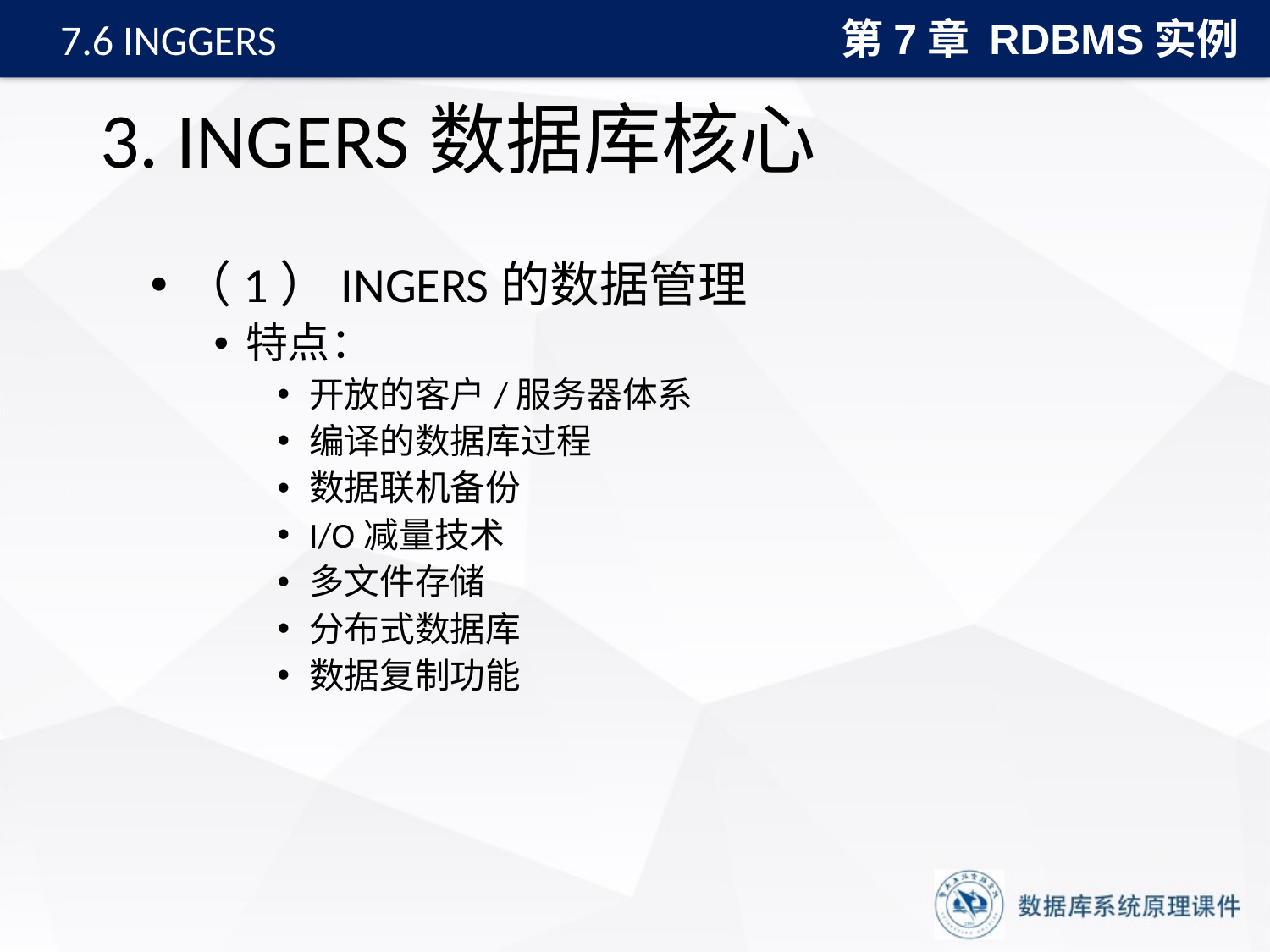

第7章 RDBMS实例
7.6 INGGERS
# 3. INGERS数据库核心
（1）INGERS的数据管理
特点：
开放的客户/服务器体系
编译的数据库过程
数据联机备份
I/O减量技术
多文件存储
分布式数据库
数据复制功能